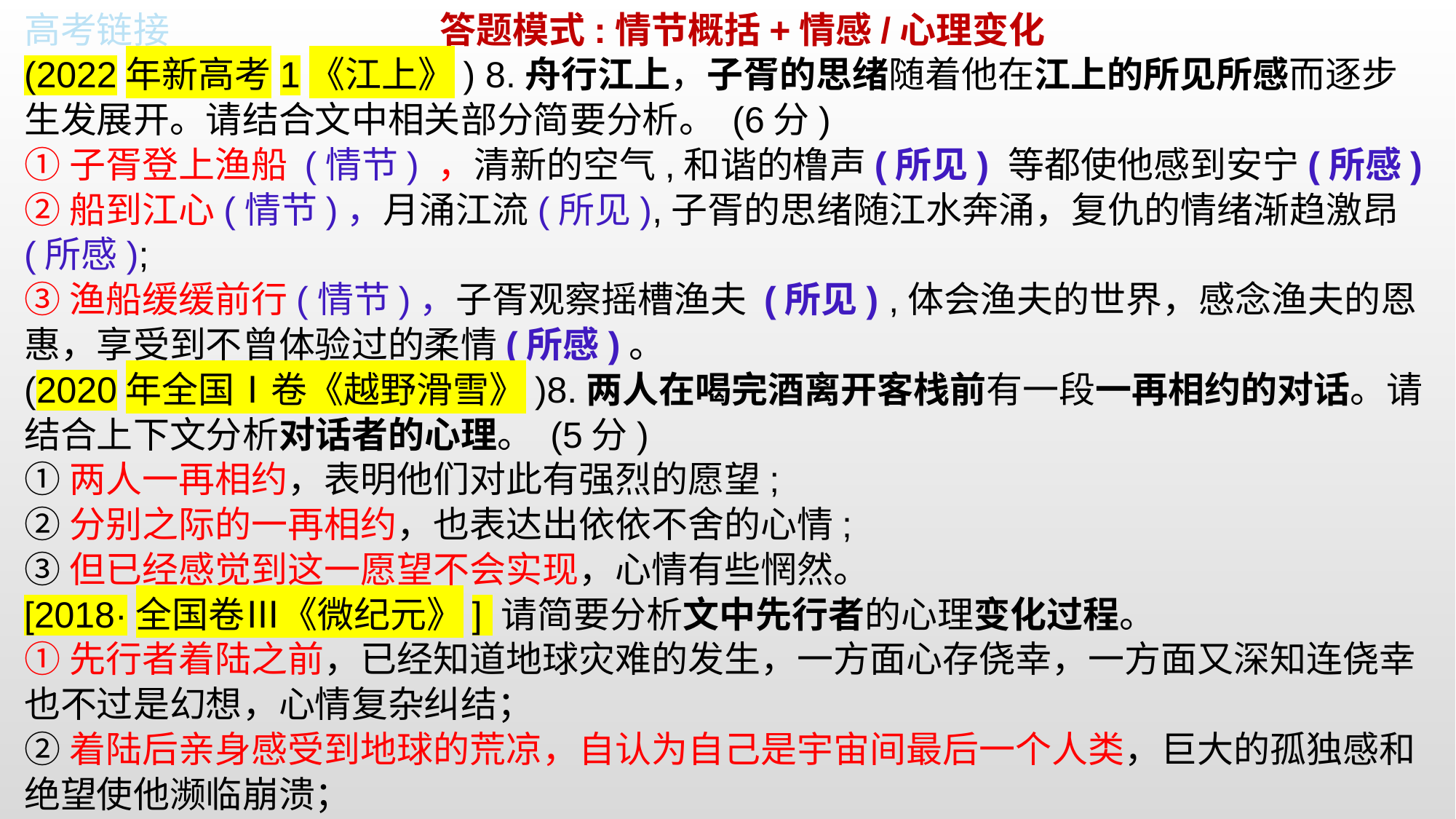

高考链接                                 答题模式:情节概括+情感/心理变化
(2022年新高考1《江上》) 8.舟行江上，子胥的思绪随着他在江上的所见所感而逐步生发展开。请结合文中相关部分简要分析。 (6分)
①子胥登上渔船 (情节) ，清新的空气,和谐的橹声(所见) 等都使他感到安宁(所感)
②船到江心(情节)，月涌江流(所见),子胥的思绪随江水奔涌，复仇的情绪渐趋激昂 (所感);
③渔船缓缓前行(情节)，子胥观察摇槽渔夫 (所见) ,体会渔夫的世界，感念渔夫的恩惠，享受到不曾体验过的柔情(所感)。
(2020年全国Ⅰ卷《越野滑雪》)8.两人在喝完酒离开客栈前有一段一再相约的对话。请结合上下文分析对话者的心理。 (5分)
①两人一再相约，表明他们对此有强烈的愿望;
②分别之际的一再相约，也表达出依依不舍的心情;
③但已经感觉到这一愿望不会实现，心情有些惘然。
[2018·全国卷Ⅲ《微纪元》] 请简要分析文中先行者的心理变化过程。
①先行者着陆之前，已经知道地球灾难的发生，一方面心存侥幸，一方面又深知连侥幸也不过是幻想，心情复杂纠结；
②着陆后亲身感受到地球的荒凉，自认为自己是宇宙间最后一个人类，巨大的孤独感和绝望使他濒临崩溃；
③意识到画面有可能并非虚拟，感到震撼，重新燃起了希望。